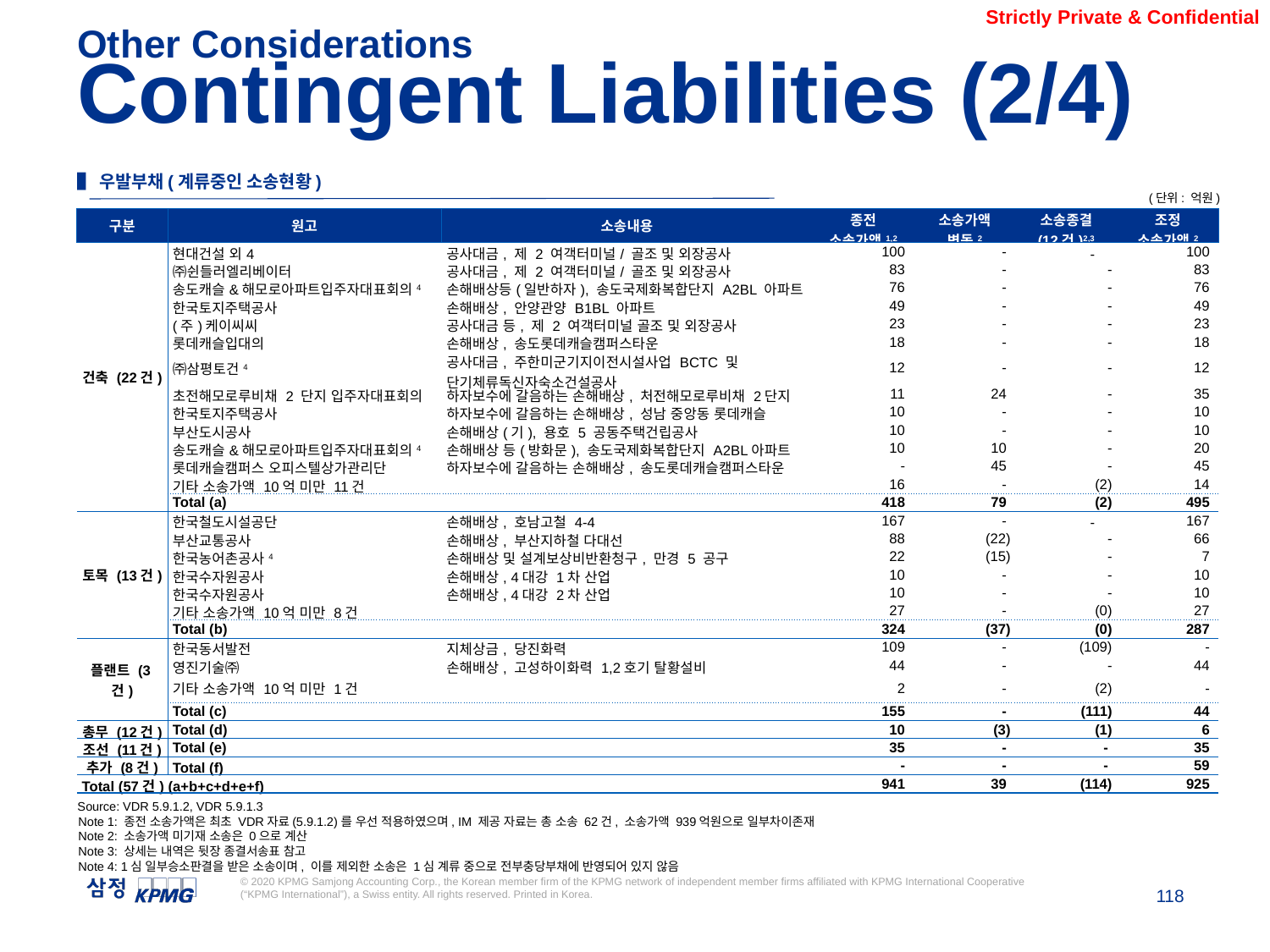

Other Considerations
Contingent Liabilities (2/4)
▌우발부채(계류중인 소송현황)
(단위: 억원)

| 구분 | 원고 | 소송내용 | 종전 소송가액1,2 | 소송가액 변동2 | 소송종결 (12건)2,3 | 조정 소송가액2 |
| --- | --- | --- | --- | --- | --- | --- |
| 건축 (22건) | 현대건설 외4 | 공사대금, 제 2 여객터미널/ 골조 및 외장공사 | 100 | - | - | 100 |
|  | ㈜쉰들러엘리베이터 | 공사대금, 제 2 여객터미널/ 골조 및 외장공사 | 83 | - | - | 83 |
|  | 송도캐슬&해모로아파트입주자대표회의4 | 손해배상등(일반하자), 송도국제화복합단지 A2BL 아파트 | 76 | - | - | 76 |
|  | 한국토지주택공사 | 손해배상, 안양관양 B1BL 아파트 | 49 | - | - | 49 |
|  | (주)케이씨씨 | 공사대금 등, 제 2 여객터미널 골조 및 외장공사 | 23 | - | - | 23 |
|  | 롯데캐슬입대의 | 손해배상, 송도롯데캐슬캠퍼스타운 | 18 | - | - | 18 |
|  | ㈜삼평토건4 | 공사대금, 주한미군기지이전시설사업 BCTC 및 단기체류독신자숙소건설공사 | 12 | - | - | 12 |
|  | 초전해모로루비채 2 단지 입주자대표회의 | 하자보수에 갈음하는 손해배상, 처전해모로루비채 2단지 | 11 | 24 | - | 35 |
|  | 한국토지주택공사 | 하자보수에 갈음하는 손해배상, 성남 중앙동 롯데캐슬 | 10 | - | - | 10 |
|  | 부산도시공사 | 손해배상(기), 용호 5 공동주택건립공사 | 10 | - | - | 10 |
|  | 송도캐슬&해모로아파트입주자대표회의4 | 손해배상 등(방화문), 송도국제화복합단지 A2BL아파트 | 10 | 10 | - | 20 |
|  | 롯데캐슬캠퍼스 오피스텔상가관리단 | 하자보수에 갈음하는 손해배상, 송도롯데캐슬캠퍼스타운 | - | 45 | - | 45 |
|  | 기타 소송가액 10억 미만 11건 |  | 16 | - | (2) | 14 |
|  | Total (a) |  | 418 | 79 | (2) | 495 |
| 토목 (13건) | 한국철도시설공단 | 손해배상, 호남고철 4-4 | 167 | - | - | 167 |
|  | 부산교통공사 | 손해배상, 부산지하철 다대선 | 88 | (22) | - | 66 |
|  | 한국농어촌공사4 | 손해배상 및 설계보상비반환청구, 만경 5 공구 | 22 | (15) | - | 7 |
|  | 한국수자원공사 | 손해배상, 4대강 1차 산업 | 10 | - | - | 10 |
|  | 한국수자원공사 | 손해배상, 4대강 2차 산업 | 10 | - | - | 10 |
|  | 기타 소송가액 10억 미만 8건 |  | 27 | - | (0) | 27 |
|  | Total (b) |  | 324 | (37) | (0) | 287 |
| 플랜트 (3건) | 한국동서발전 | 지체상금, 당진화력 | 109 | - | (109) | - |
|  | 영진기술㈜ | 손해배상, 고성하이화력 1,2호기 탈황설비 | 44 | - | - | 44 |
|  | 기타 소송가액 10억 미만 1건 |  | 2 | - | (2) | - |
|  | Total (c) |  | 155 | - | (111) | 44 |
| 총무 (12건) | Total (d) |  | 10 | (3) | (1) | 6 |
| 조선 (11건) | Total (e) |  | 35 | - | - | 35 |
| 추가 (8건) | Total (f) |  | - | - | - | 59 |
| Total (57건) (a+b+c+d+e+f) |  |  | 941 | 39 | (114) | 925 |
Source: VDR 5.9.1.2, VDR 5.9.1.3
Note 1: 종전 소송가액은 최초 VDR자료(5.9.1.2)를 우선 적용하였으며, IM 제공 자료는 총 소송 62건, 소송가액 939억원으로 일부차이존재
Note 2: 소송가액 미기재 소송은 0으로 계산
Note 3: 상세는 내역은 뒷장 종결서송표 참고
Note 4: 1심 일부승소판결을 받은 소송이며, 이를 제외한 소송은 1심 계류 중으로 전부충당부채에 반영되어 있지 않음